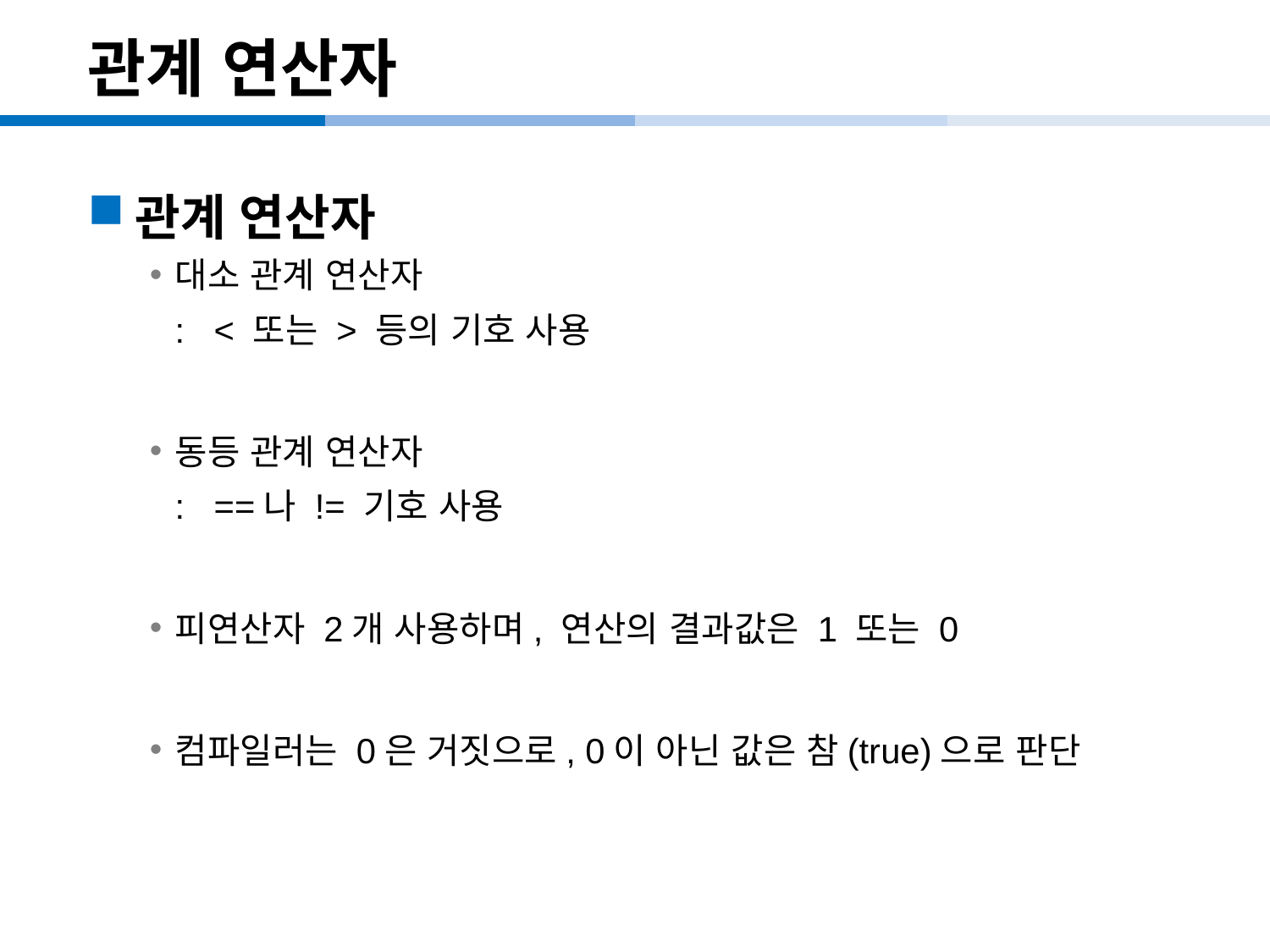

# 관계 연산자
관계 연산자
대소 관계 연산자
:   < 또는 > 등의 기호 사용

동등 관계 연산자
:   ==나 != 기호 사용

피연산자 2개 사용하며, 연산의 결과값은 1 또는 0

컴파일러는 0은 거짓으로, 0이 아닌 값은 참(true)으로 판단